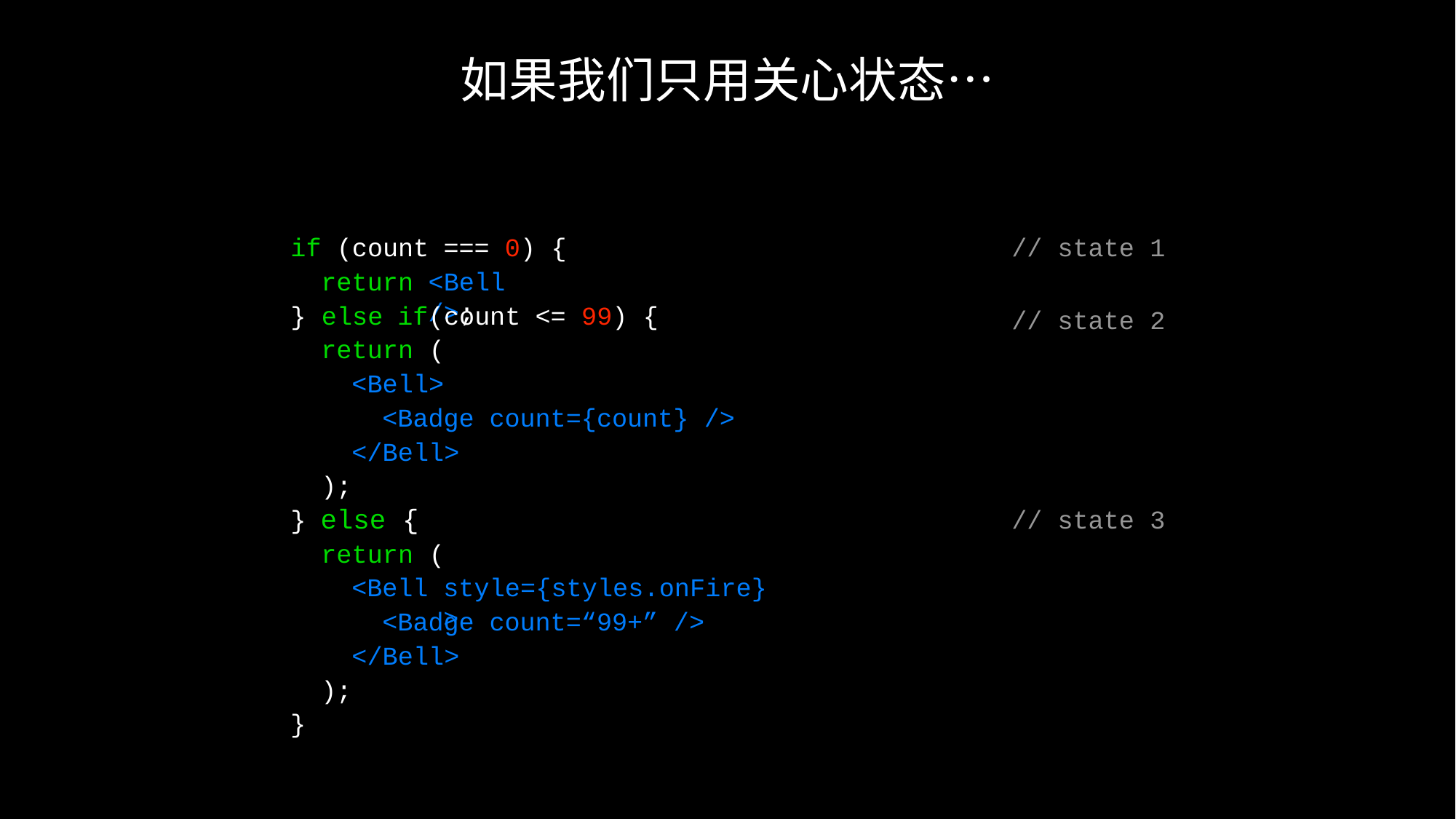

# 如果我们只用关心状态…
// state 1
if (count
=== 0) {
return
<Bell />;

// state 2
} else
if(count
<= 99) {
return (
<Bell>
<Badge
</Bell>
);
}
count={count} />
else {
// state 3
return (
<Bell
style={styles.onFire}>
<Badge
</Bell>
);
count=“99+” />
}